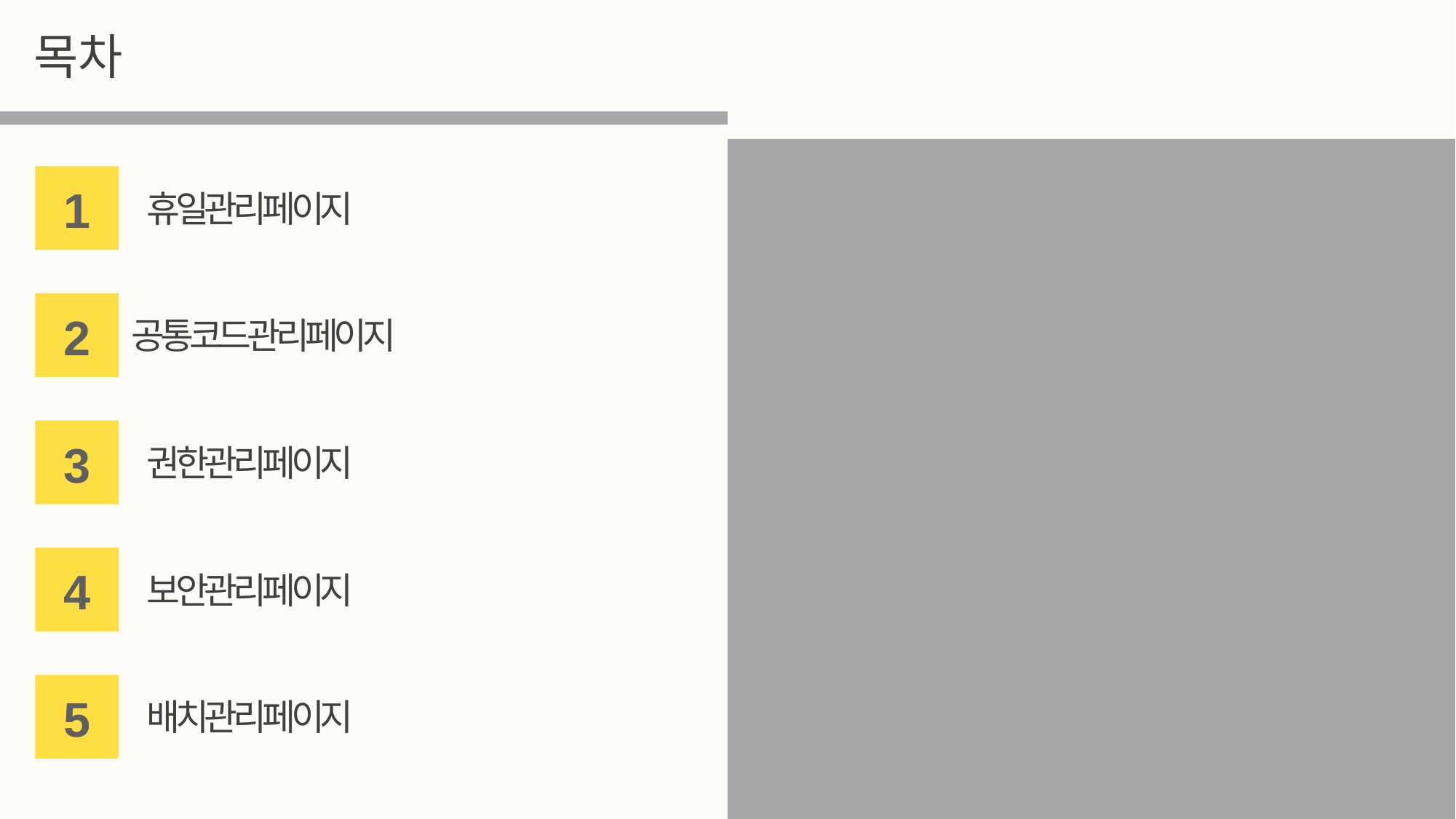

목차

1
휴일관리페이지

2
공통코드관리페이지

3
권한관리페이지

4
보안관리페이지

5
배치관리페이지